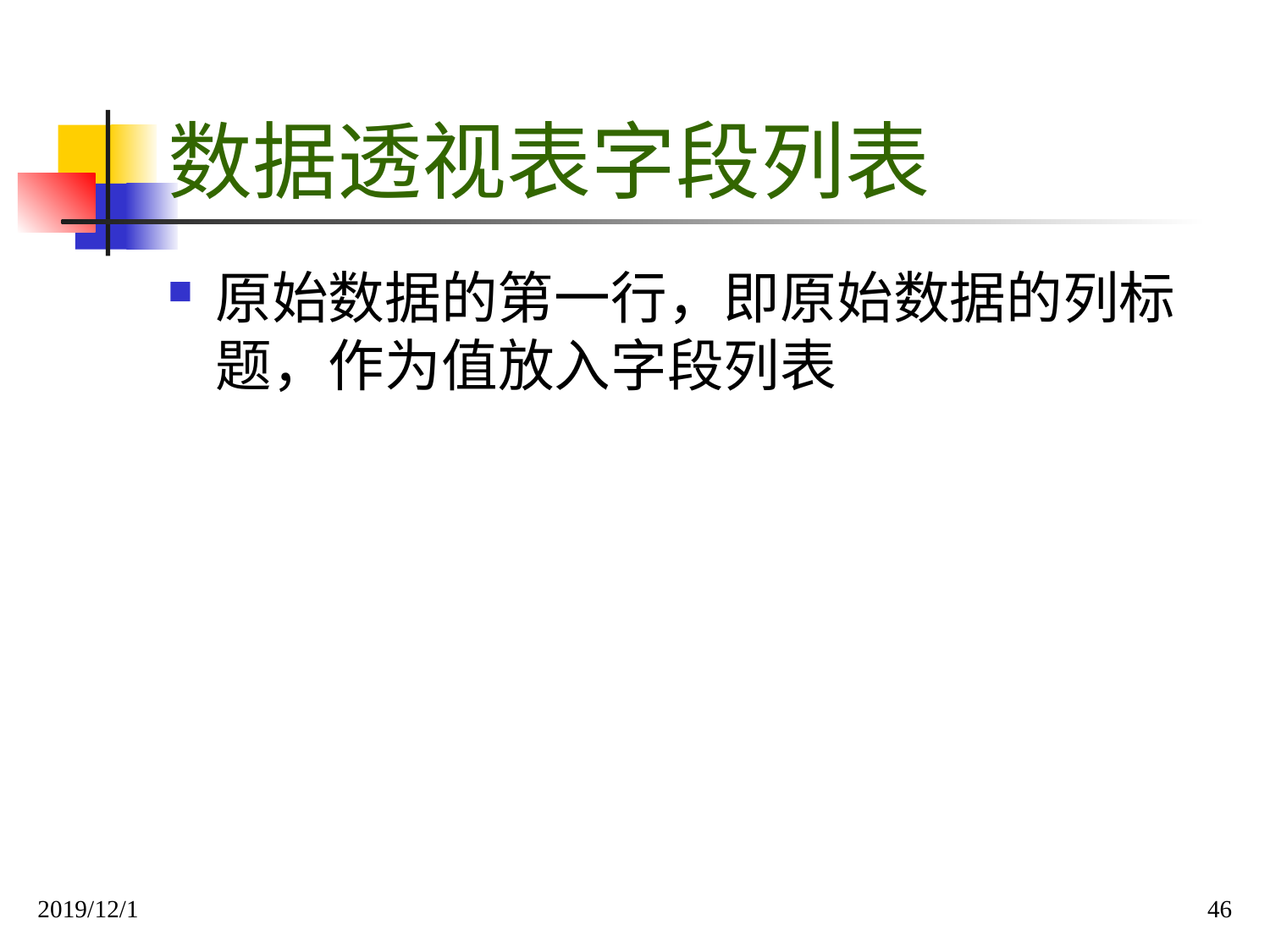

# 数据透视表字段列表
原始数据的第一行，即原始数据的列标题，作为值放入字段列表
2019/12/1
46